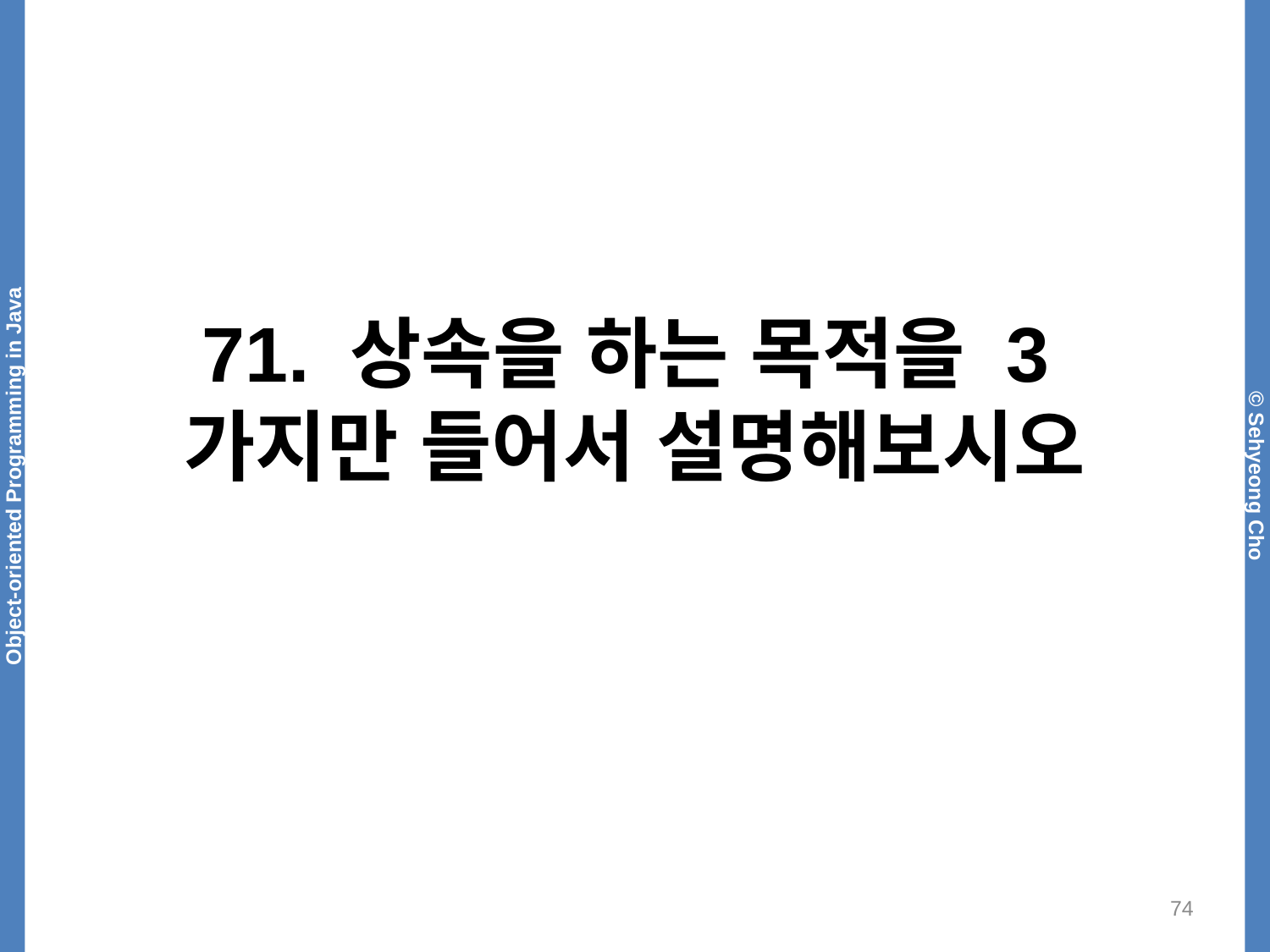

# 71. 상속을 하는 목적을 3가지만 들어서 설명해보시오

74